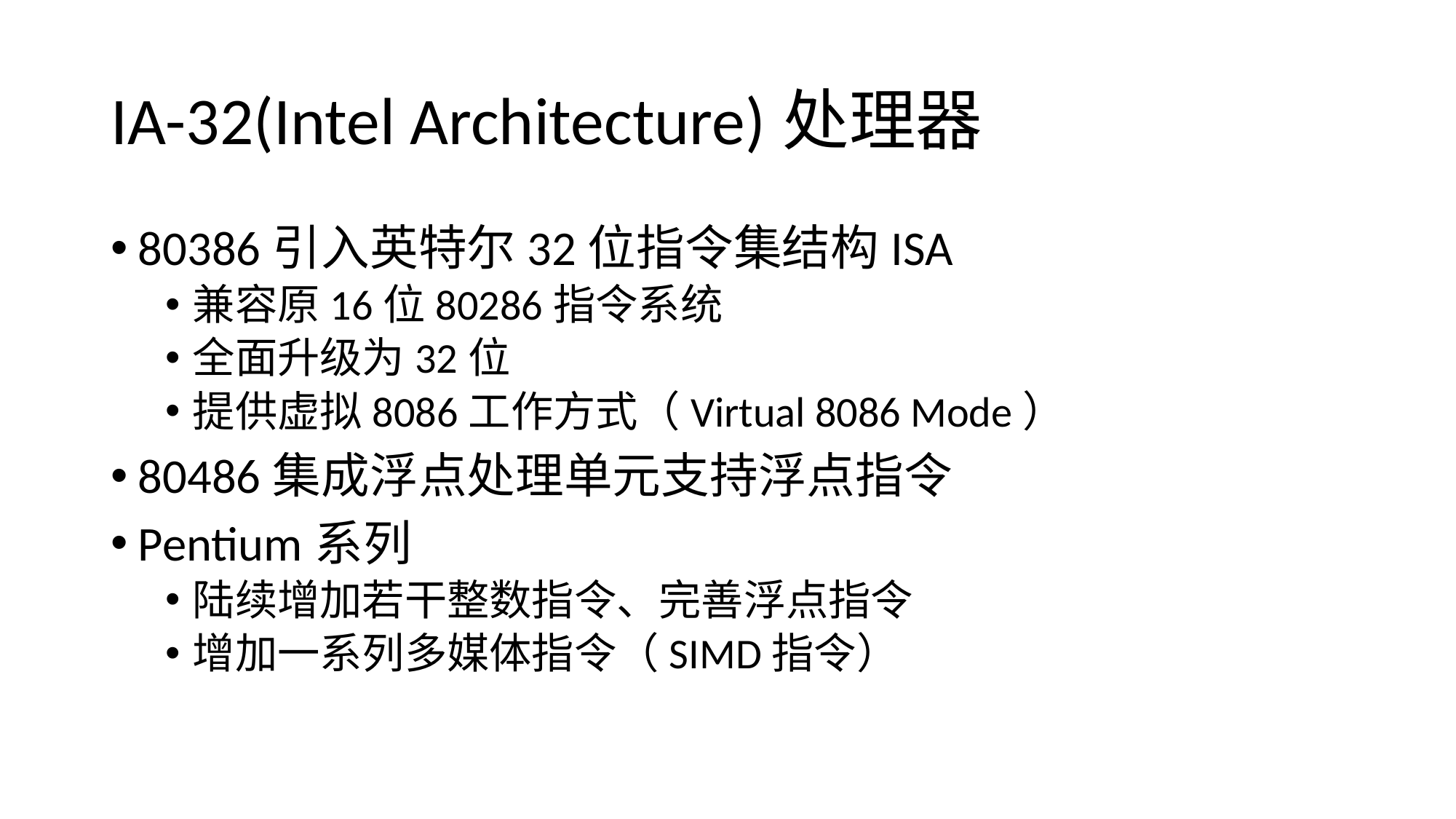

# IA-32(Intel Architecture)处理器
80386引入英特尔32位指令集结构ISA
兼容原16位80286指令系统
全面升级为32位
提供虚拟8086工作方式（Virtual 8086 Mode）
80486集成浮点处理单元支持浮点指令
Pentium系列
陆续增加若干整数指令、完善浮点指令
增加一系列多媒体指令（SIMD指令）